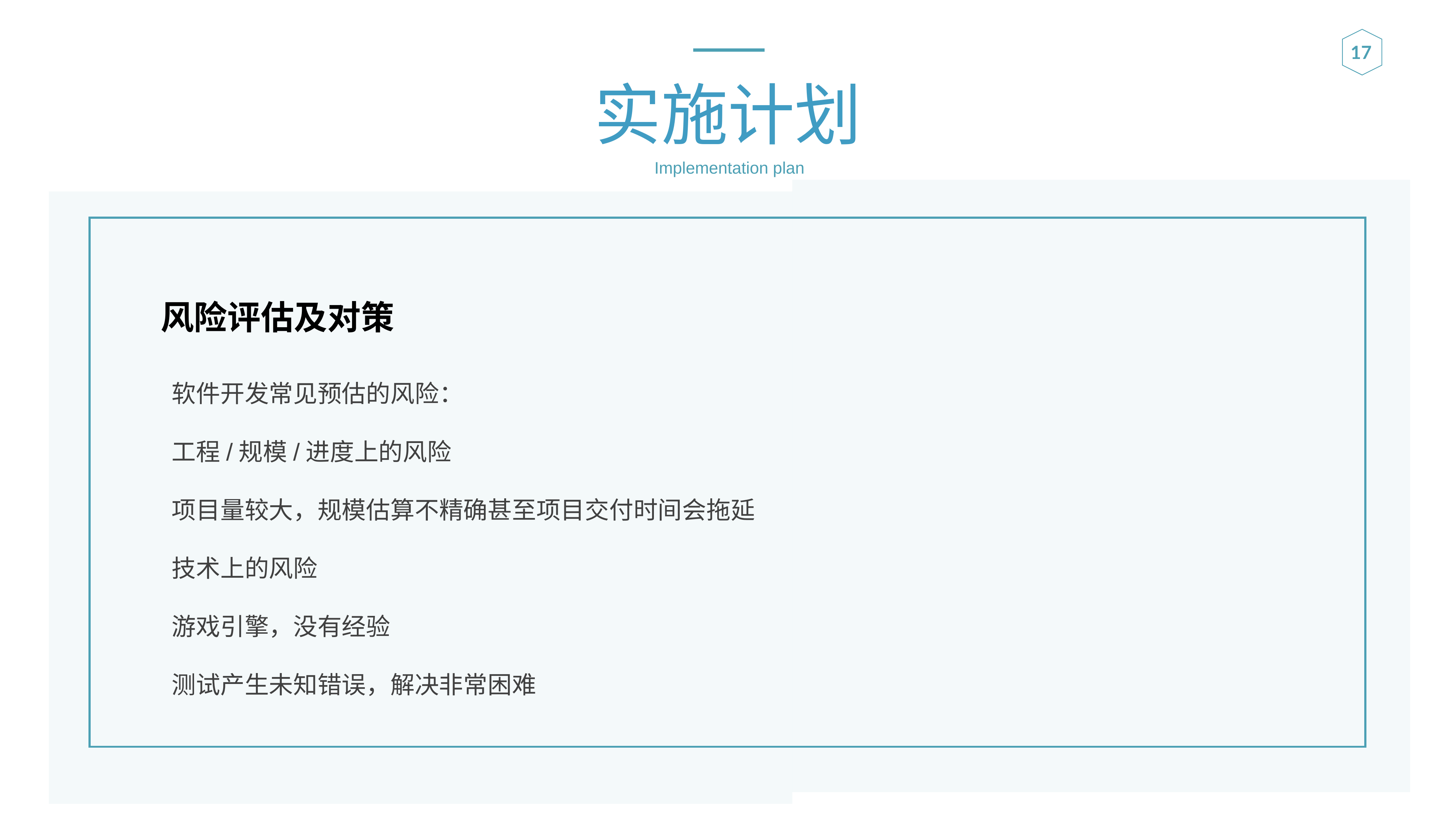

实施计划
Implementation plan

风险评估及对策
软件开发常见预估的风险：
工程/规模/进度上的风险
项目量较大，规模估算不精确甚至项目交付时间会拖延
技术上的风险
游戏引擎，没有经验
测试产生未知错误，解决非常困难